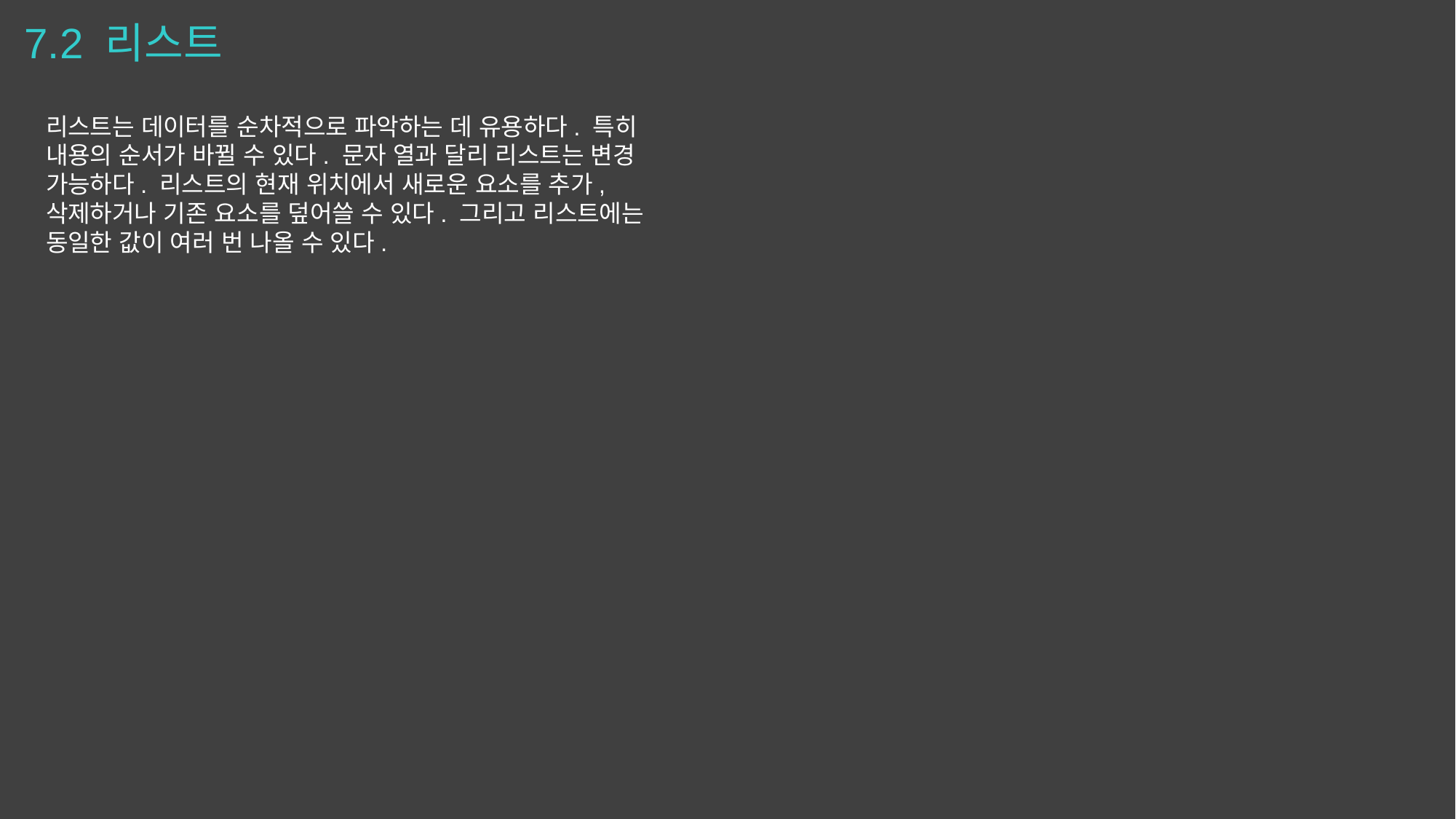

# 7.2 리스트
리스트는 데이터를 순차적으로 파악하는 데 유용하다. 특히 내용의 순서가 바뀔 수 있다. 문자 열과 달리 리스트는 변경 가능하다. 리스트의 현재 위치에서 새로운 요소를 추가, 삭제하거나 기존 요소를 덮어쓸 수 있다. 그리고 리스트에는 동일한 값이 여러 번 나올 수 있다.